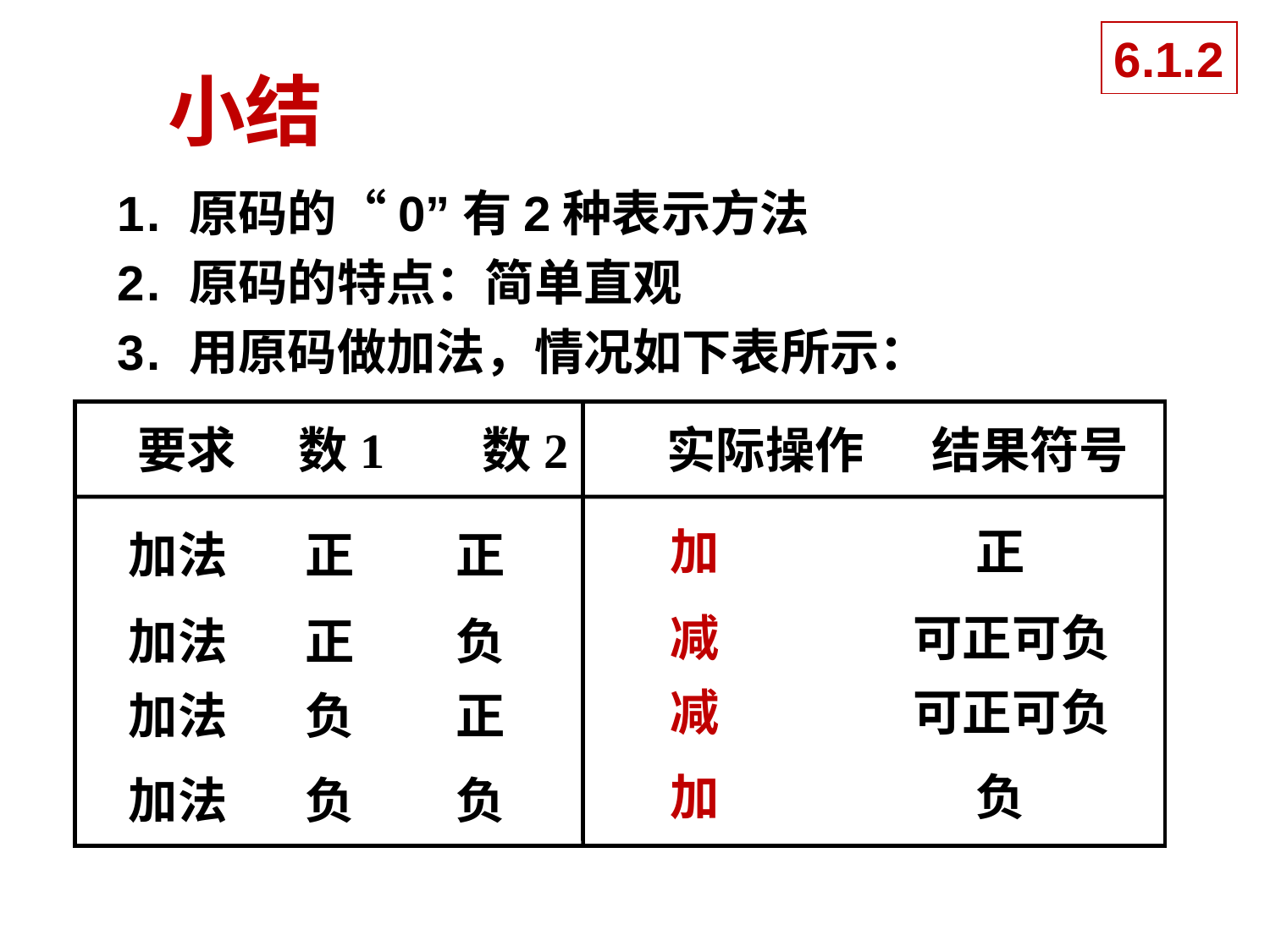

6.1.2
# 小结
原码的“0”有2种表示方法
原码的特点：简单直观
用原码做加法，情况如下表所示：

  要求     数1       数2      实际操作      结果符号

加
正
加法       正         正
减
可正可负
加法       正         负
减
可正可负
加法       负         正
加
负
加法       负         负